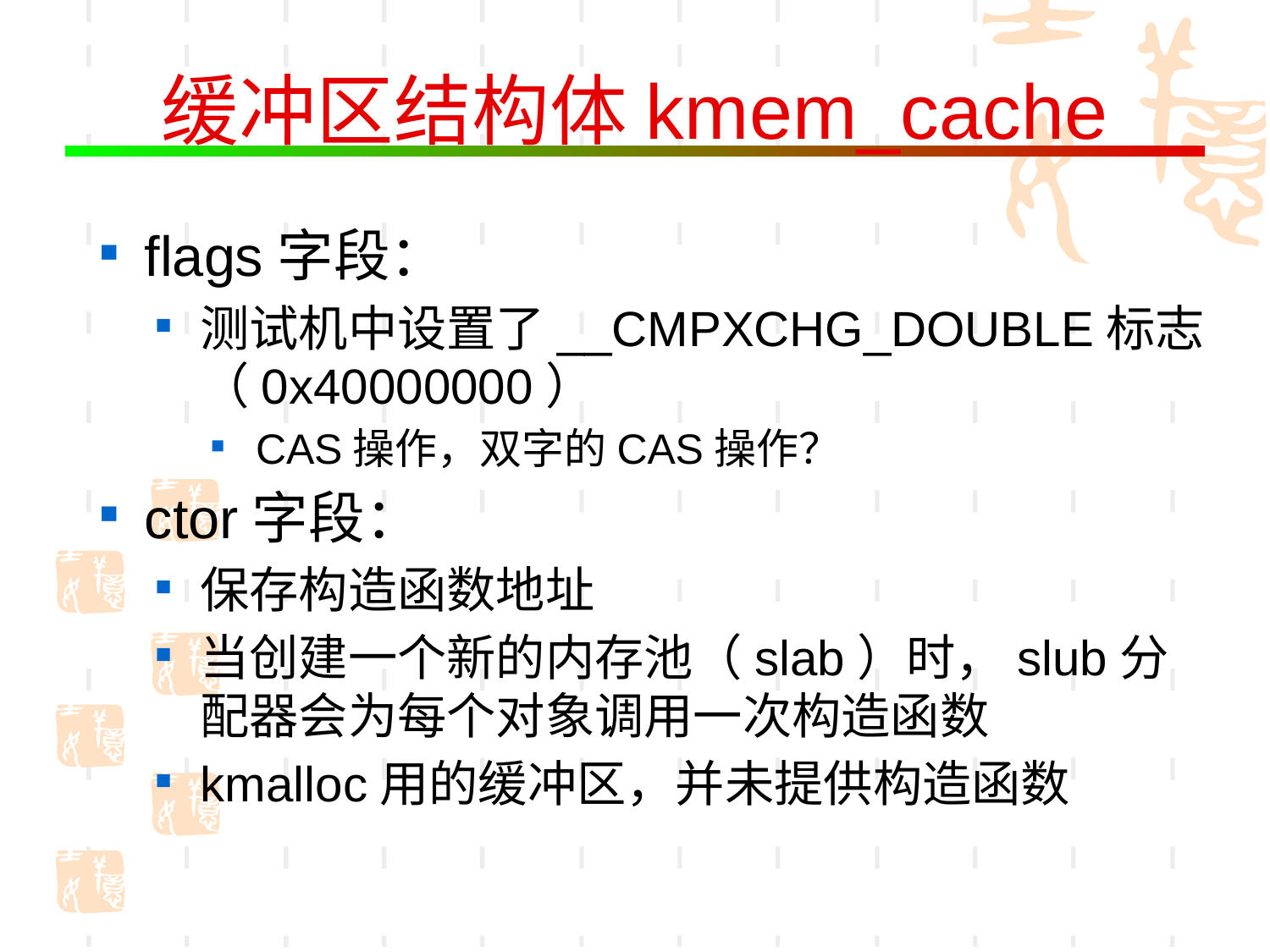

# 缓冲区结构体kmem_cache
flags字段：
测试机中设置了__CMPXCHG_DOUBLE标志（0x40000000）
CAS操作，双字的CAS操作？
ctor字段：
保存构造函数地址
当创建一个新的内存池（slab）时，slub分配器会为每个对象调用一次构造函数
kmalloc用的缓冲区，并未提供构造函数